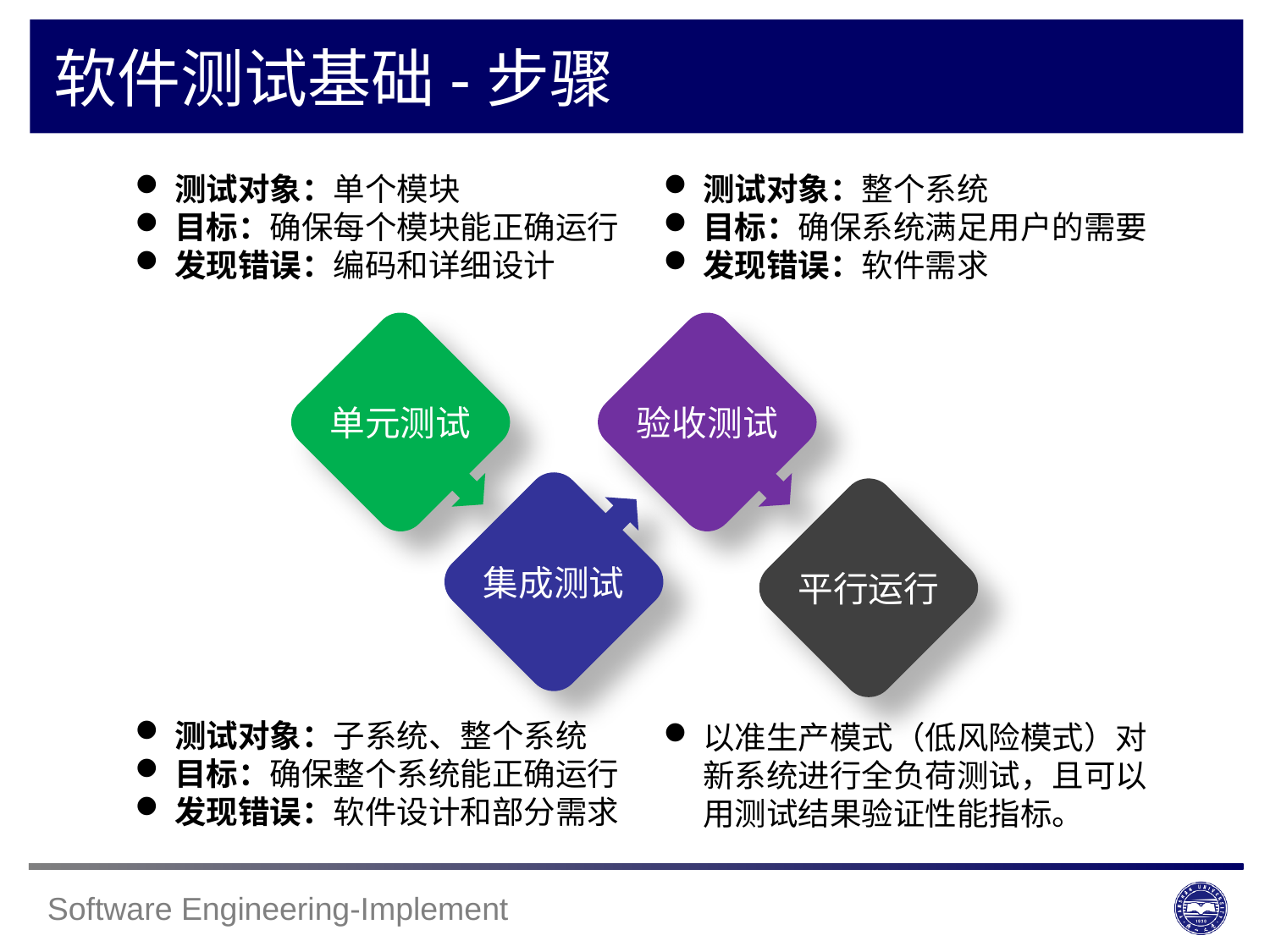

软件测试基础-步骤
测试对象：单个模块
目标：确保每个模块能正确运行
发现错误：编码和详细设计
测试对象：整个系统
目标：确保系统满足用户的需要
发现错误：软件需求
单元测试
验收测试
集成测试
平行运行
测试对象：子系统、整个系统
目标：确保整个系统能正确运行
发现错误：软件设计和部分需求
以准生产模式（低风险模式）对新系统进行全负荷测试，且可以用测试结果验证性能指标。